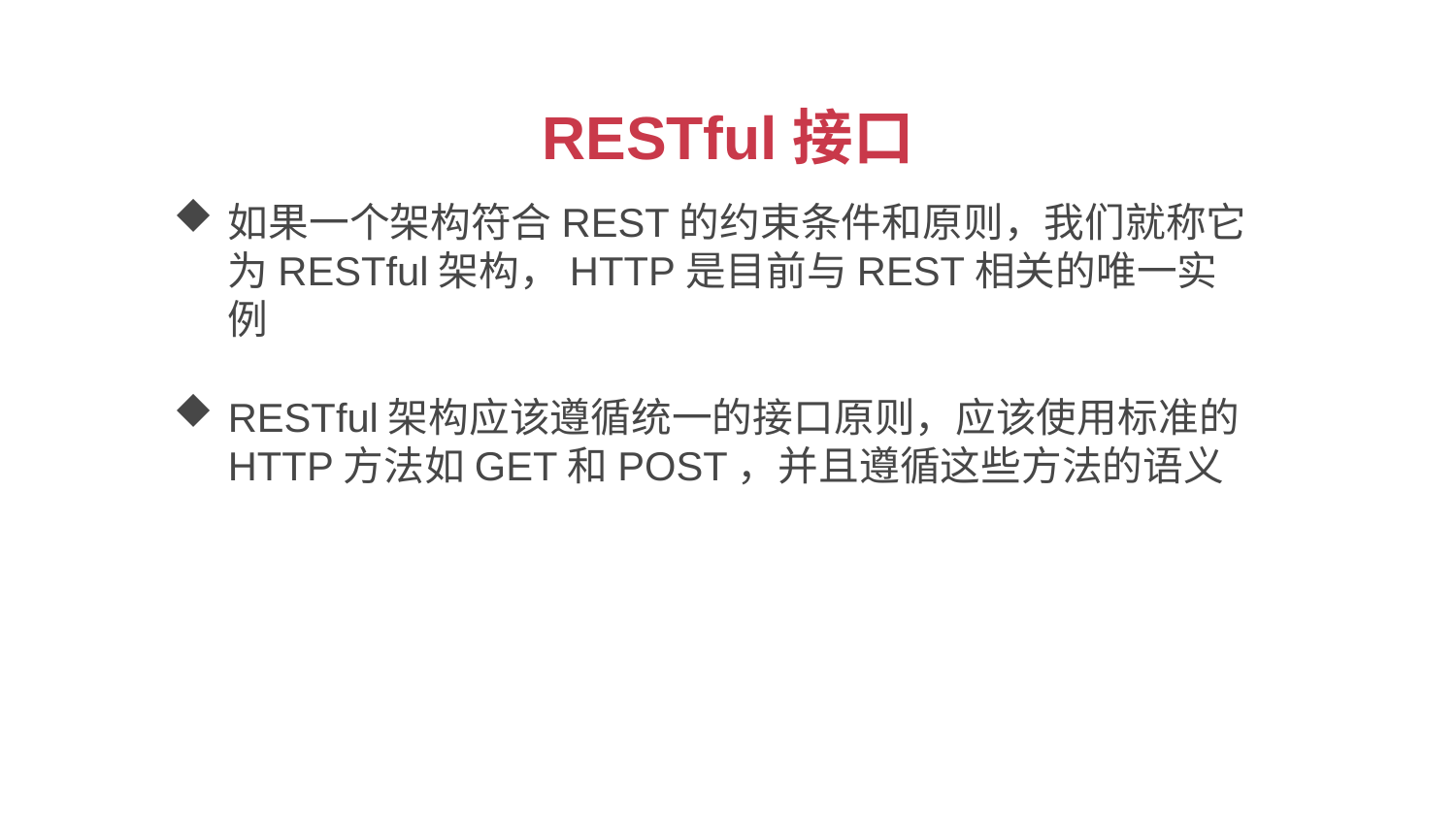

RESTful接口
如果一个架构符合REST的约束条件和原则，我们就称它为RESTful架构，HTTP是目前与REST相关的唯一实例
RESTful架构应该遵循统一的接口原则，应该使用标准的HTTP方法如GET和POST，并且遵循这些方法的语义